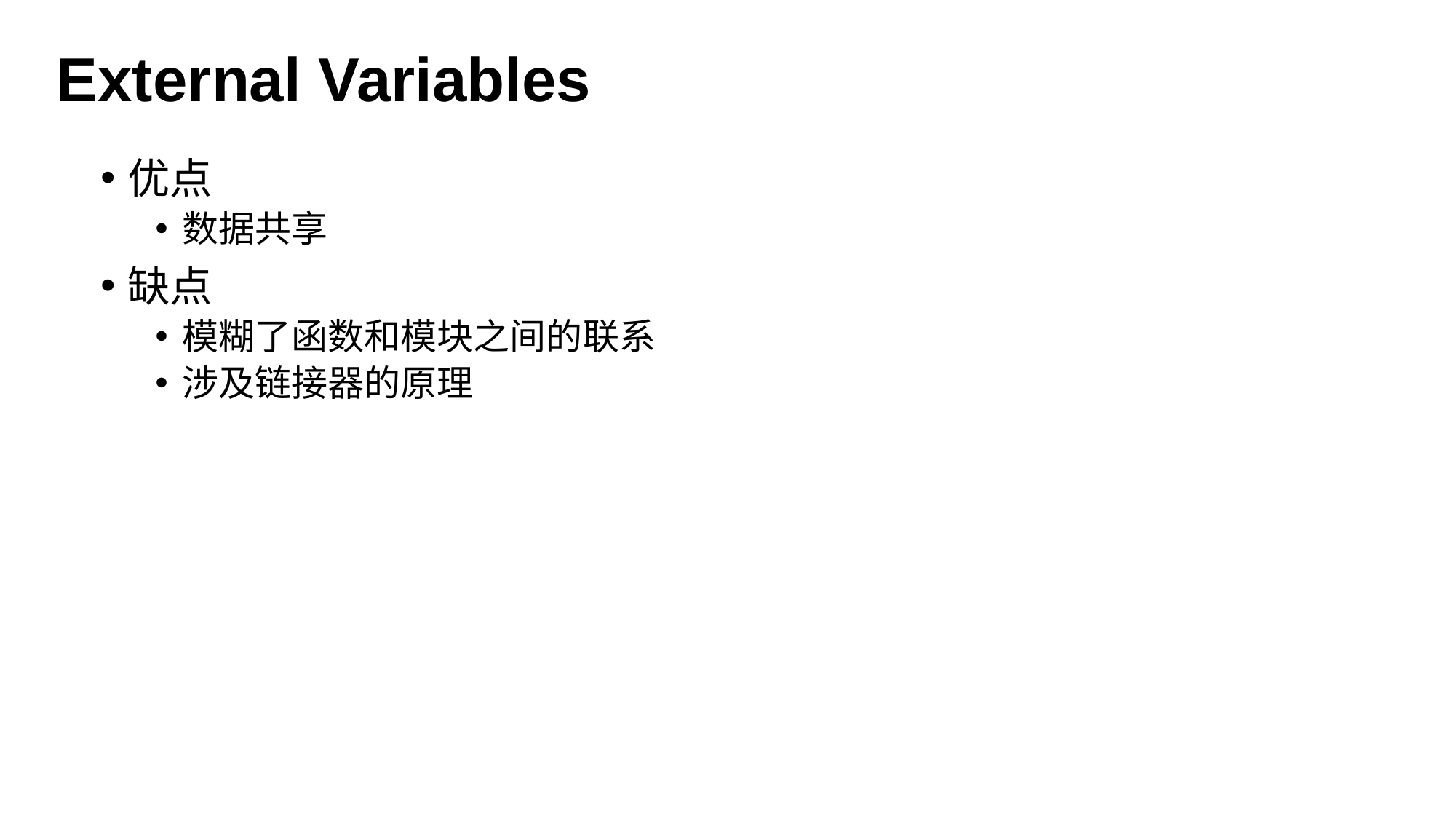

# External Variables
优点
数据共享
缺点
模糊了函数和模块之间的联系
涉及链接器的原理